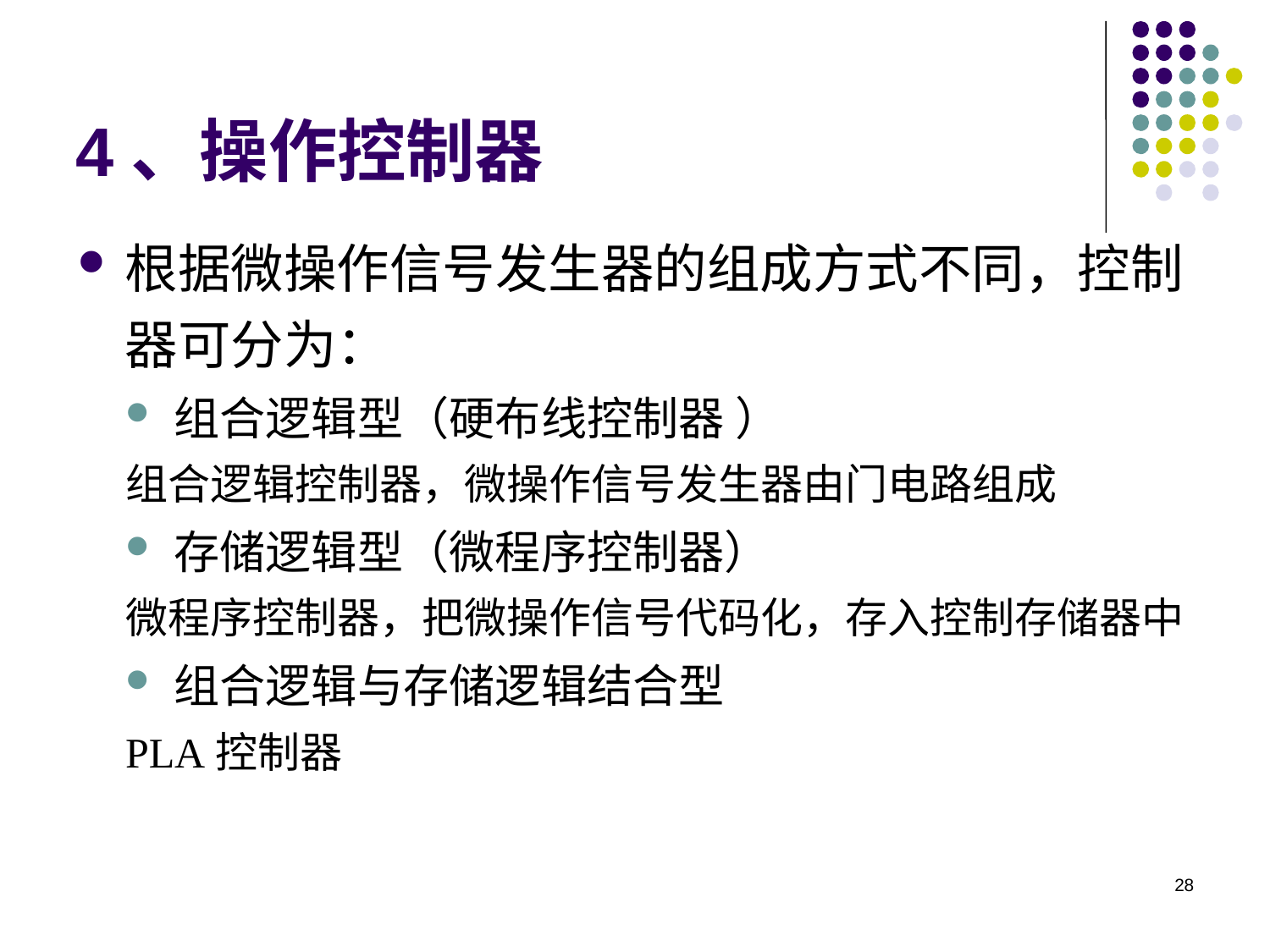

4、操作控制器
根据微操作信号发生器的组成方式不同，控制器可分为：
组合逻辑型（硬布线控制器 ）
组合逻辑控制器，微操作信号发生器由门电路组成
存储逻辑型（微程序控制器）
微程序控制器，把微操作信号代码化，存入控制存储器中
组合逻辑与存储逻辑结合型
PLA控制器
28